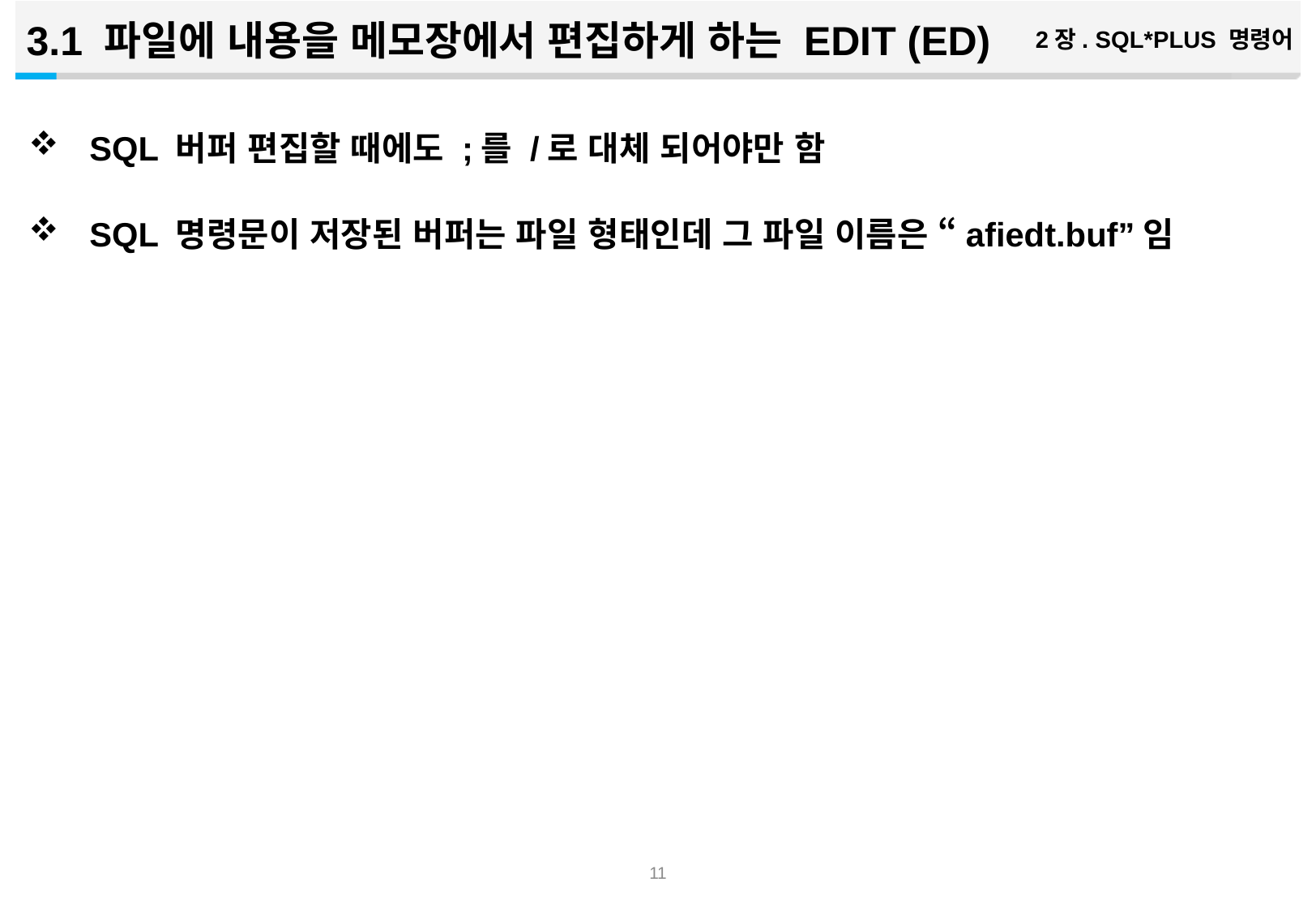

3.1 파일에 내용을 메모장에서 편집하게 하는 EDIT (ED)
2장. SQL*PLUS 명령어
SQL 버퍼 편집할 때에도 ;를 /로 대체 되어야만 함
SQL 명령문이 저장된 버퍼는 파일 형태인데 그 파일 이름은 “afiedt.buf”임
11